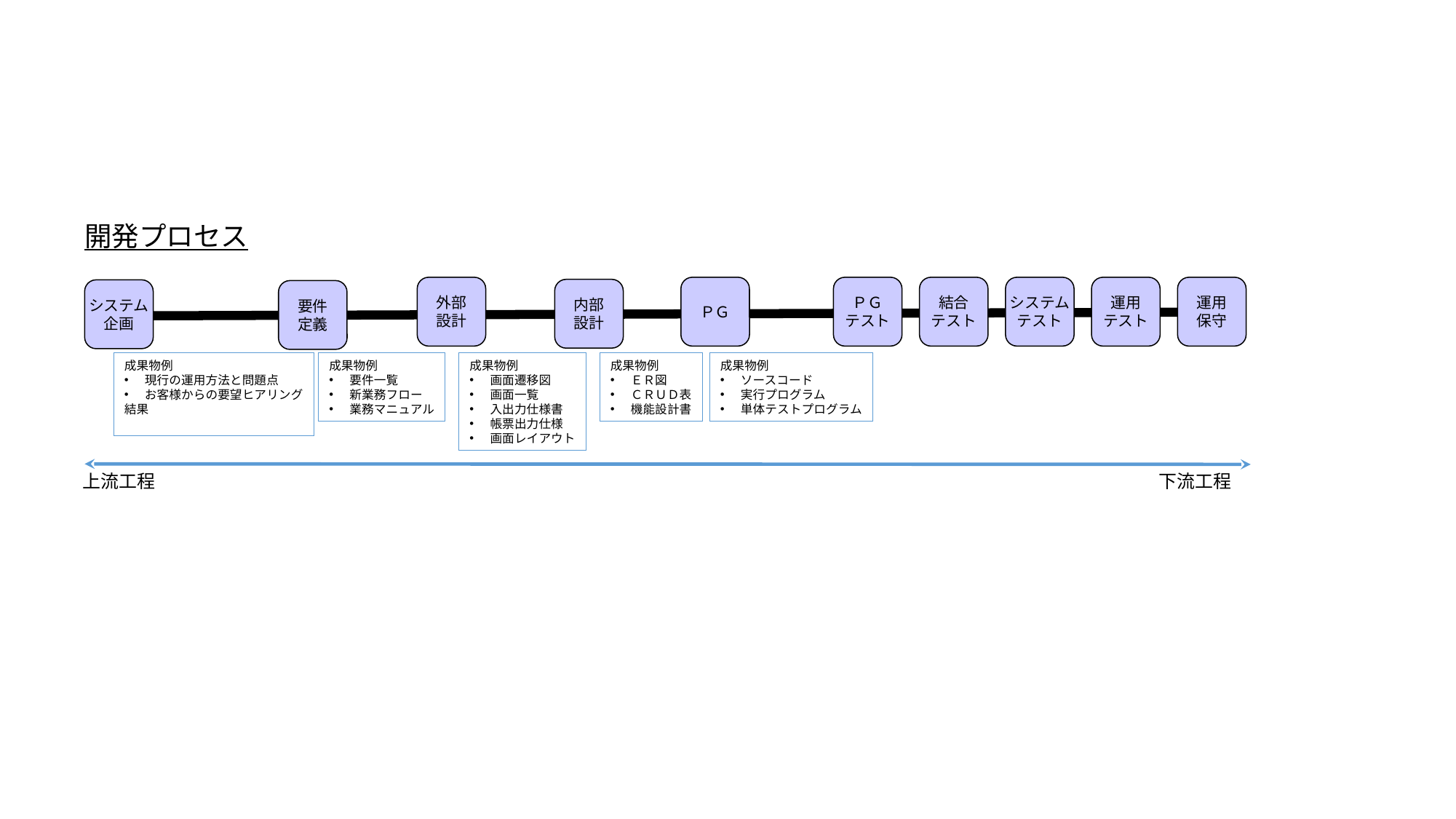

開発プロセス
結合
テスト
システム
テスト
運用
テスト
運用
保守
ＰＧ
テスト
ＰＧ
外部
設計
内部
設計
システム
企画
要件
定義

成果物例
現行の運用方法と問題点
お客様からの要望ヒアリング
結果

成果物例
要件一覧
新業務フロー
業務マニュアル
成果物例
画面遷移図
画面一覧
入出力仕様書
帳票出力仕様
画面レイアウト
成果物例
ＥＲ図
ＣＲＵＤ表
機能設計書
成果物例
ソースコード
実行プログラム
単体テストプログラム

上流工程
下流工程